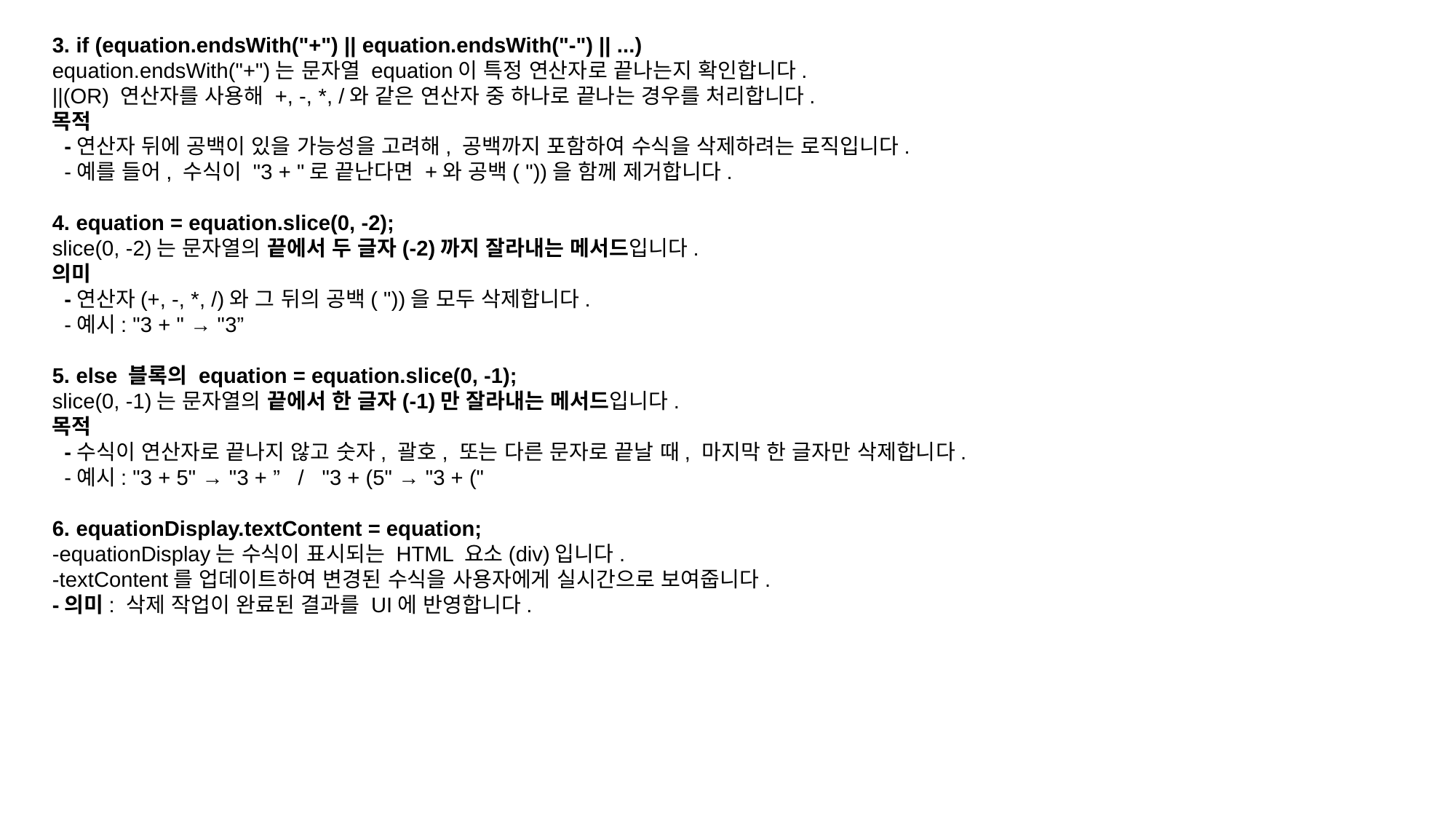

3. if (equation.endsWith("+") || equation.endsWith("-") || ...)
equation.endsWith("+")는 문자열 equation이 특정 연산자로 끝나는지 확인합니다.
||(OR) 연산자를 사용해 +, -, *, /와 같은 연산자 중 하나로 끝나는 경우를 처리합니다.
목적
  -연산자 뒤에 공백이 있을 가능성을 고려해, 공백까지 포함하여 수식을 삭제하려는 로직입니다.
  -예를 들어, 수식이 "3 + "로 끝난다면 +와 공백( "))을 함께 제거합니다.

4. equation = equation.slice(0, -2);
slice(0, -2)는 문자열의 끝에서 두 글자(-2)까지 잘라내는 메서드입니다.
의미
  -연산자(+, -, *, /)와 그 뒤의 공백( "))을 모두 삭제합니다.
  -예시: "3 + " → "3”

5. else 블록의 equation = equation.slice(0, -1);
slice(0, -1)는 문자열의 끝에서 한 글자(-1)만 잘라내는 메서드입니다.
목적
  -수식이 연산자로 끝나지 않고 숫자, 괄호, 또는 다른 문자로 끝날 때, 마지막 한 글자만 삭제합니다.
  -예시: "3 + 5" → "3 + ”   /   "3 + (5" → "3 + ("

6. equationDisplay.textContent = equation;
-equationDisplay는 수식이 표시되는 HTML 요소(div)입니다.
-textContent를 업데이트하여 변경된 수식을 사용자에게 실시간으로 보여줍니다.
-의미: 삭제 작업이 완료된 결과를 UI에 반영합니다.